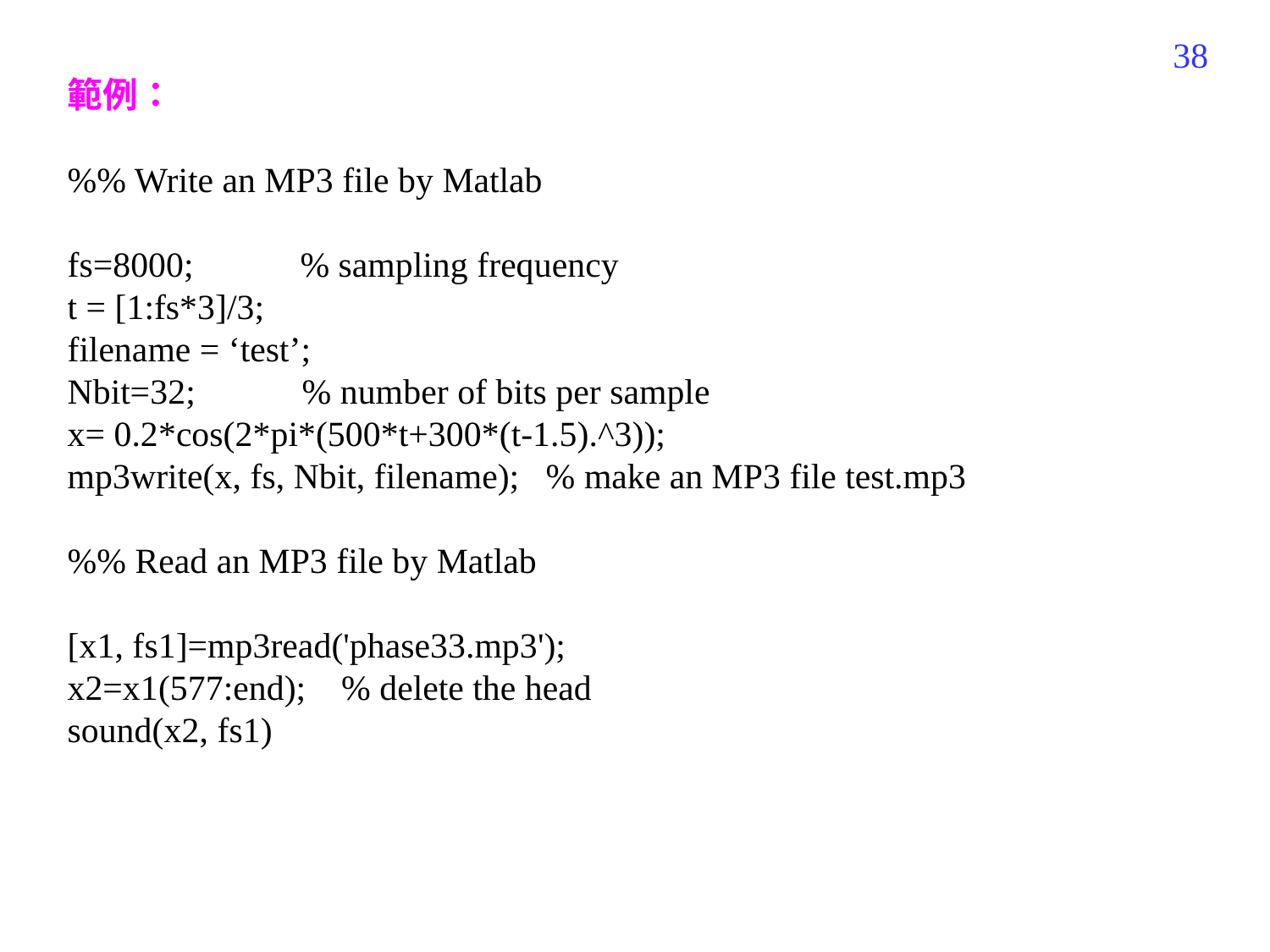

38
範例：

%% Write an MP3 file by Matlab

fs=8000;            % sampling frequency
t = [1:fs*3]/3;
filename = ‘test’;
Nbit=32;            % number of bits per sample
x= 0.2*cos(2*pi*(500*t+300*(t-1.5).^3));
mp3write(x, fs, Nbit, filename);   % make an MP3 file test.mp3

%% Read an MP3 file by Matlab

[x1, fs1]=mp3read('phase33.mp3');
x2=x1(577:end);    % delete the head
sound(x2, fs1)